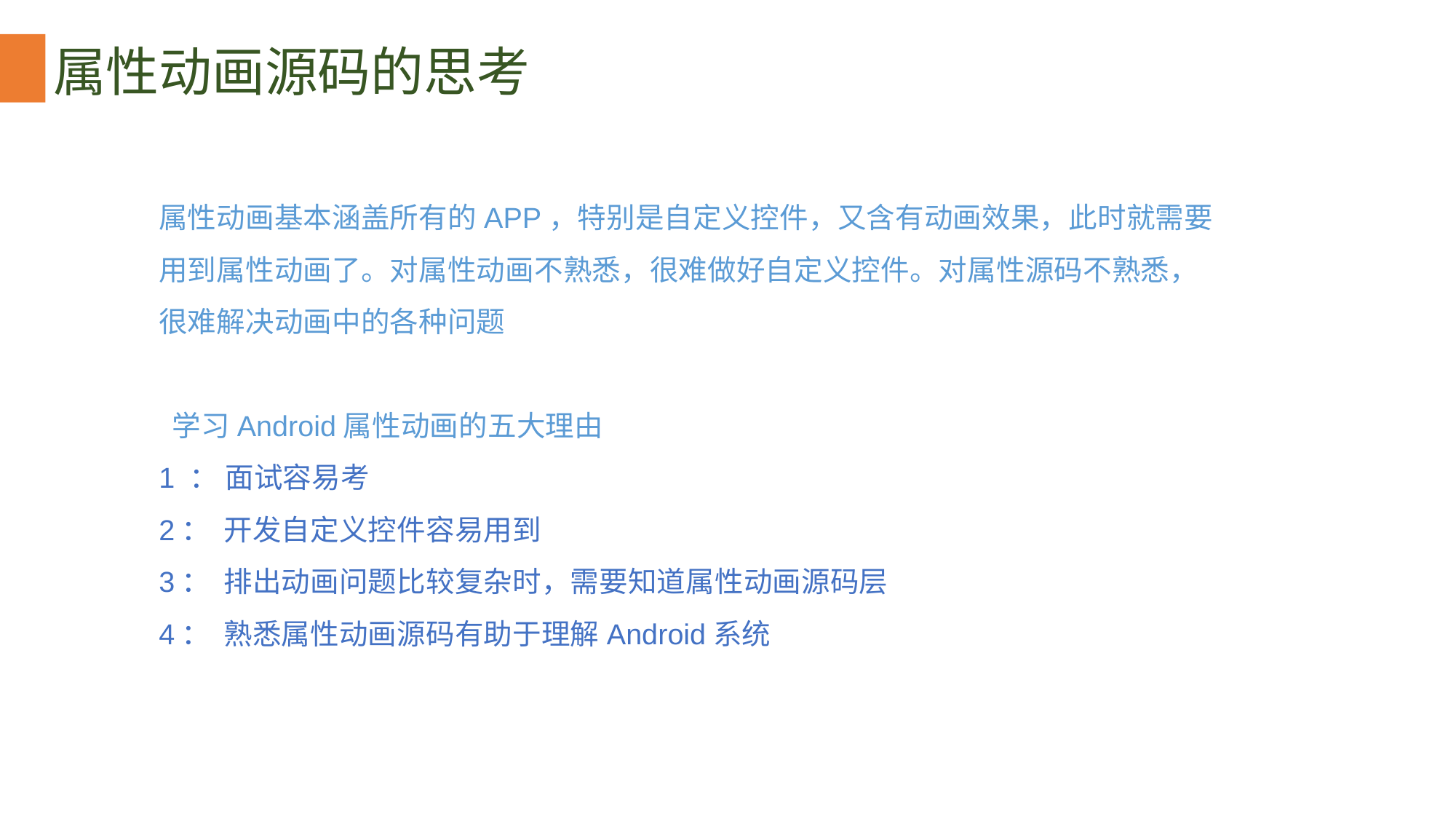

属性动画源码的思考
属性动画基本涵盖所有的APP，特别是自定义控件，又含有动画效果，此时就需要用到属性动画了。对属性动画不熟悉，很难做好自定义控件。对属性源码不熟悉，很难解决动画中的各种问题

 学习Android属性动画的五大理由
1 ： 面试容易考
2：  开发自定义控件容易用到
3：  排出动画问题比较复杂时，需要知道属性动画源码层
4：  熟悉属性动画源码有助于理解Android系统